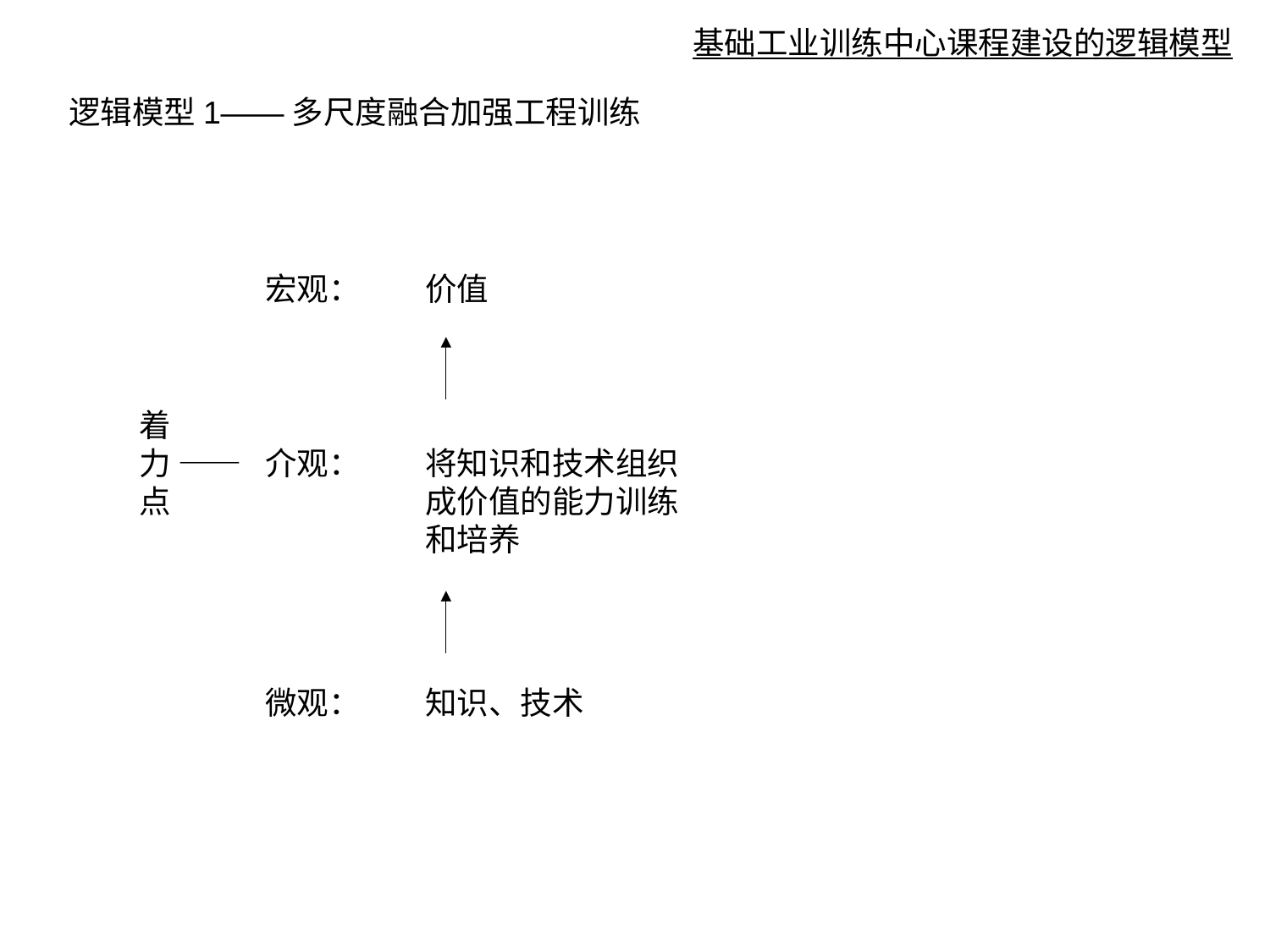

基础工业训练中心课程建设的逻辑模型
逻辑模型1——多尺度融合加强工程训练
宏观：
价值
着
力 ——
点
介观：
将知识和技术组织成价值的能力训练和培养
微观：
知识、技术